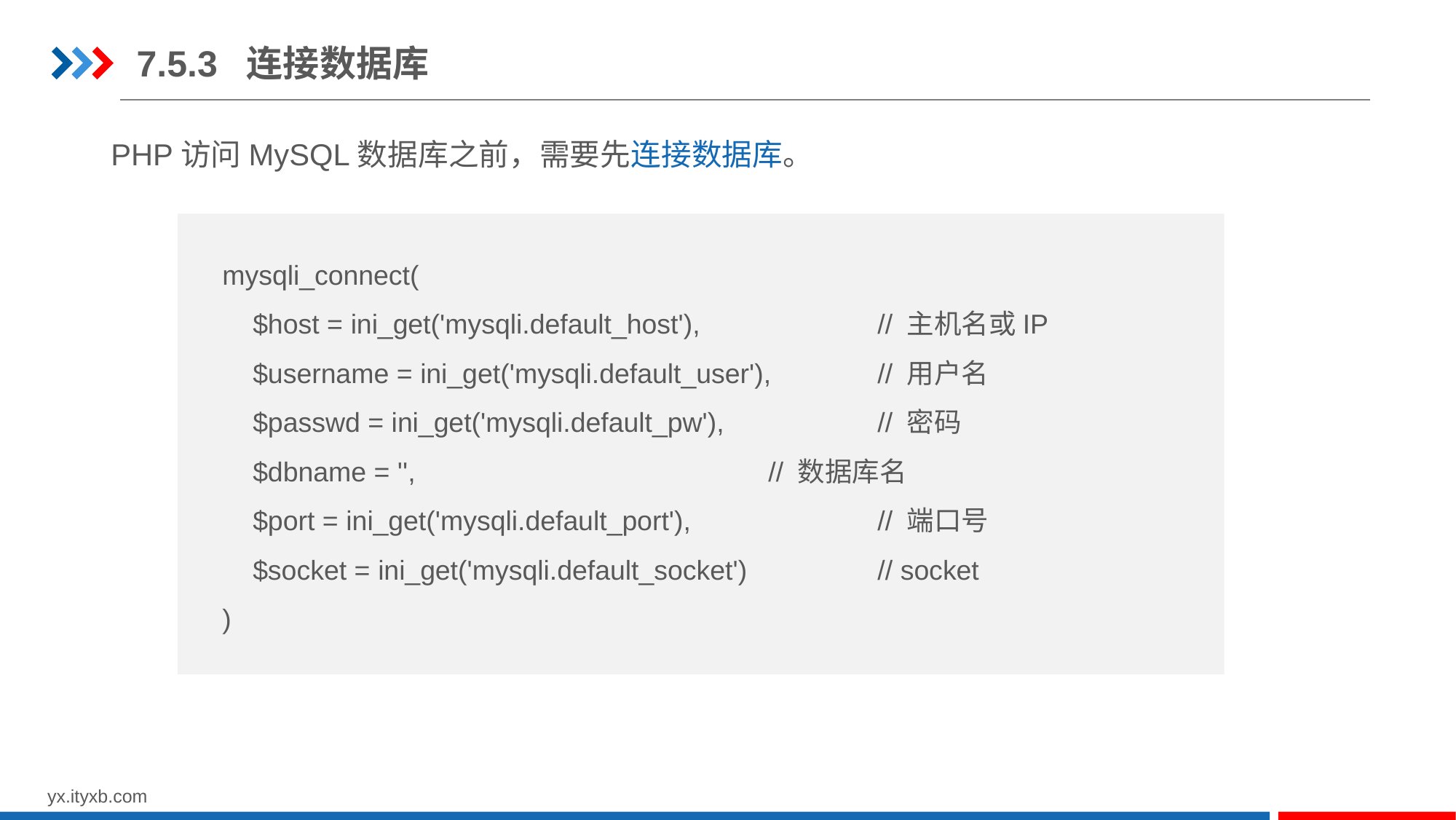

7.5.3  连接数据库
PHP访问MySQL数据库之前，需要先连接数据库。

mysqli_connect(
    $host = ini_get('mysqli.default_host'), 		// 主机名或IP
    $username = ini_get('mysqli.default_user'), 	// 用户名
    $passwd = ini_get('mysqli.default_pw'), 		// 密码
    $dbname = '', 				// 数据库名
    $port = ini_get('mysqli.default_port'), 		// 端口号
    $socket = ini_get('mysqli.default_socket') 		// socket
)